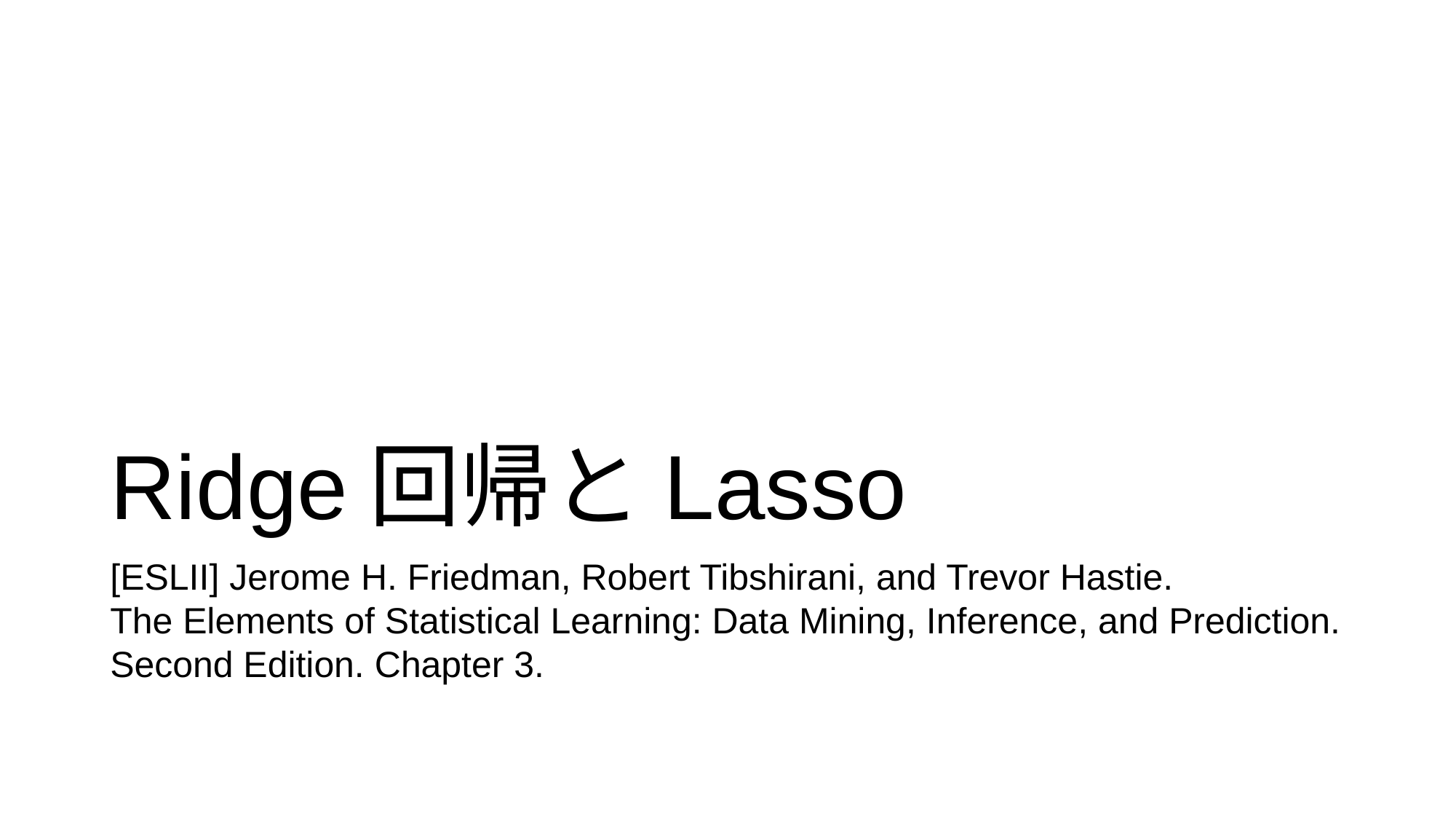

# Ridge回帰とLasso
[ESLII] Jerome H. Friedman, Robert Tibshirani, and Trevor Hastie.
The Elements of Statistical Learning: Data Mining, Inference, and Prediction. Second Edition. Chapter 3.